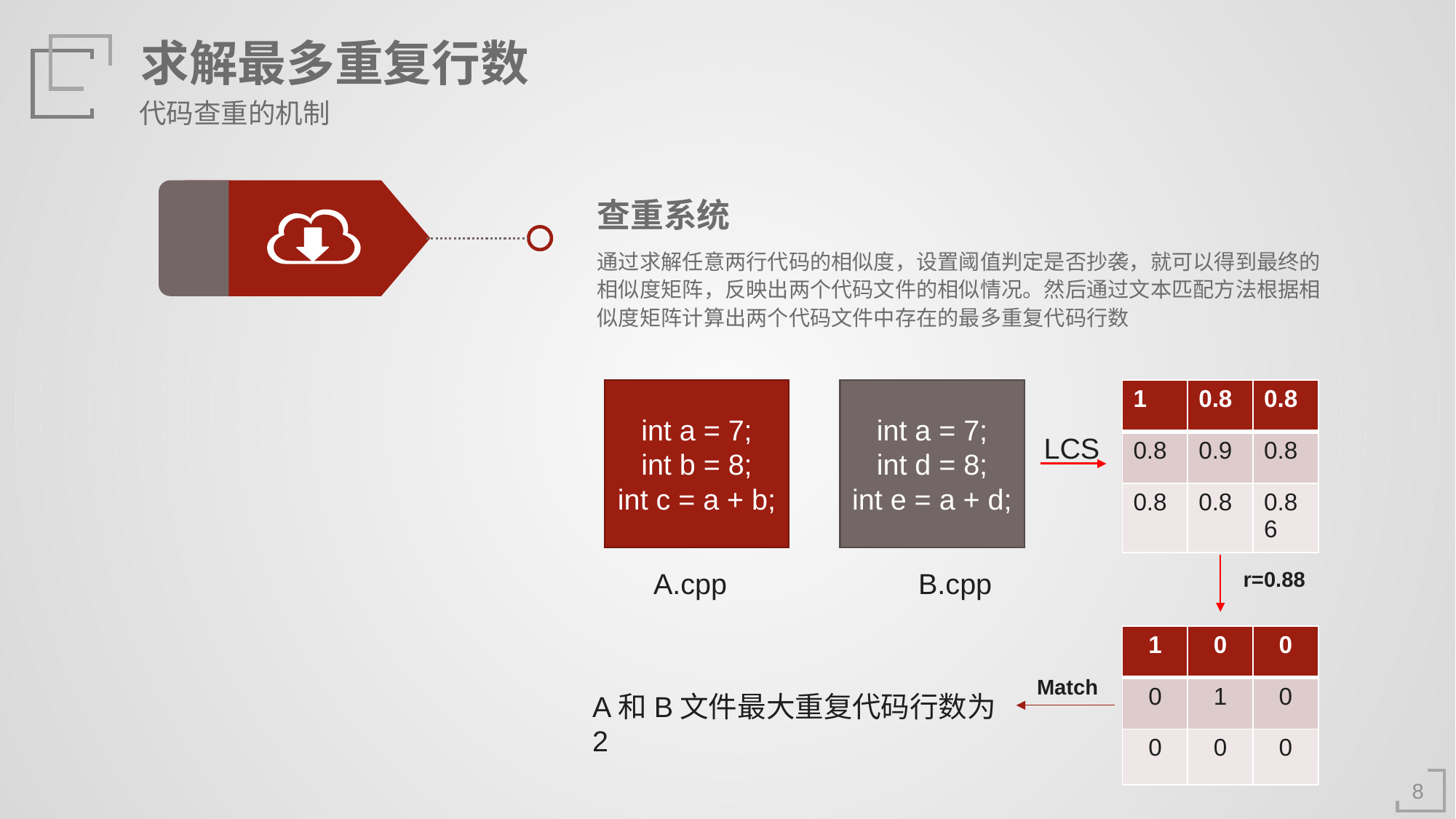

求解最多重复行数
代码查重的机制

查重系统
通过求解任意两行代码的相似度，设置阈值判定是否抄袭，就可以得到最终的相似度矩阵，反映出两个代码文件的相似情况。然后通过文本匹配方法根据相似度矩阵计算出两个代码文件中存在的最多重复代码行数

int a = 7;
int b = 8;
int c = a + b;
int a = 7;
int d = 8;
int e = a + d;
 A.cpp                        B.cpp
| 1 | 0.8 | 0.8 |
| --- | --- | --- |
| 0.8 | 0.9 | 0.8 |
| 0.8 | 0.8 | 0.86 |
LCS
r=0.88
| 1 | 0 | 0 |
| --- | --- | --- |
| 0 | 1 | 0 |
| 0 | 0 | 0 |
Match
A和B文件最大重复代码行数为2